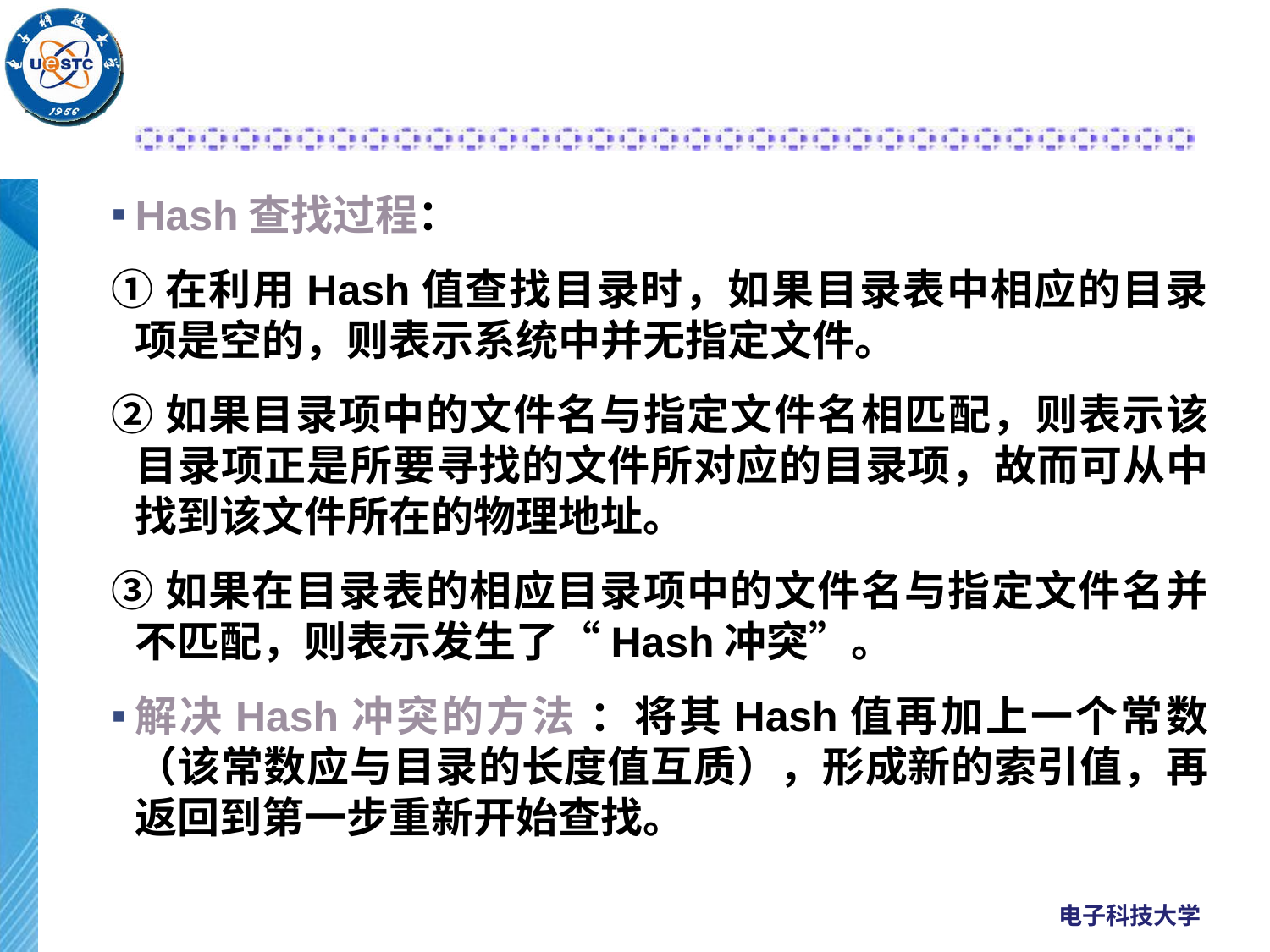

#
Hash查找过程：
①在利用Hash值查找目录时，如果目录表中相应的目录项是空的，则表示系统中并无指定文件。
②如果目录项中的文件名与指定文件名相匹配，则表示该目录项正是所要寻找的文件所对应的目录项，故而可从中找到该文件所在的物理地址。
③如果在目录表的相应目录项中的文件名与指定文件名并不匹配，则表示发生了“Hash冲突”。
解决Hash冲突的方法 ：将其Hash值再加上一个常数（该常数应与目录的长度值互质），形成新的索引值，再返回到第一步重新开始查找。